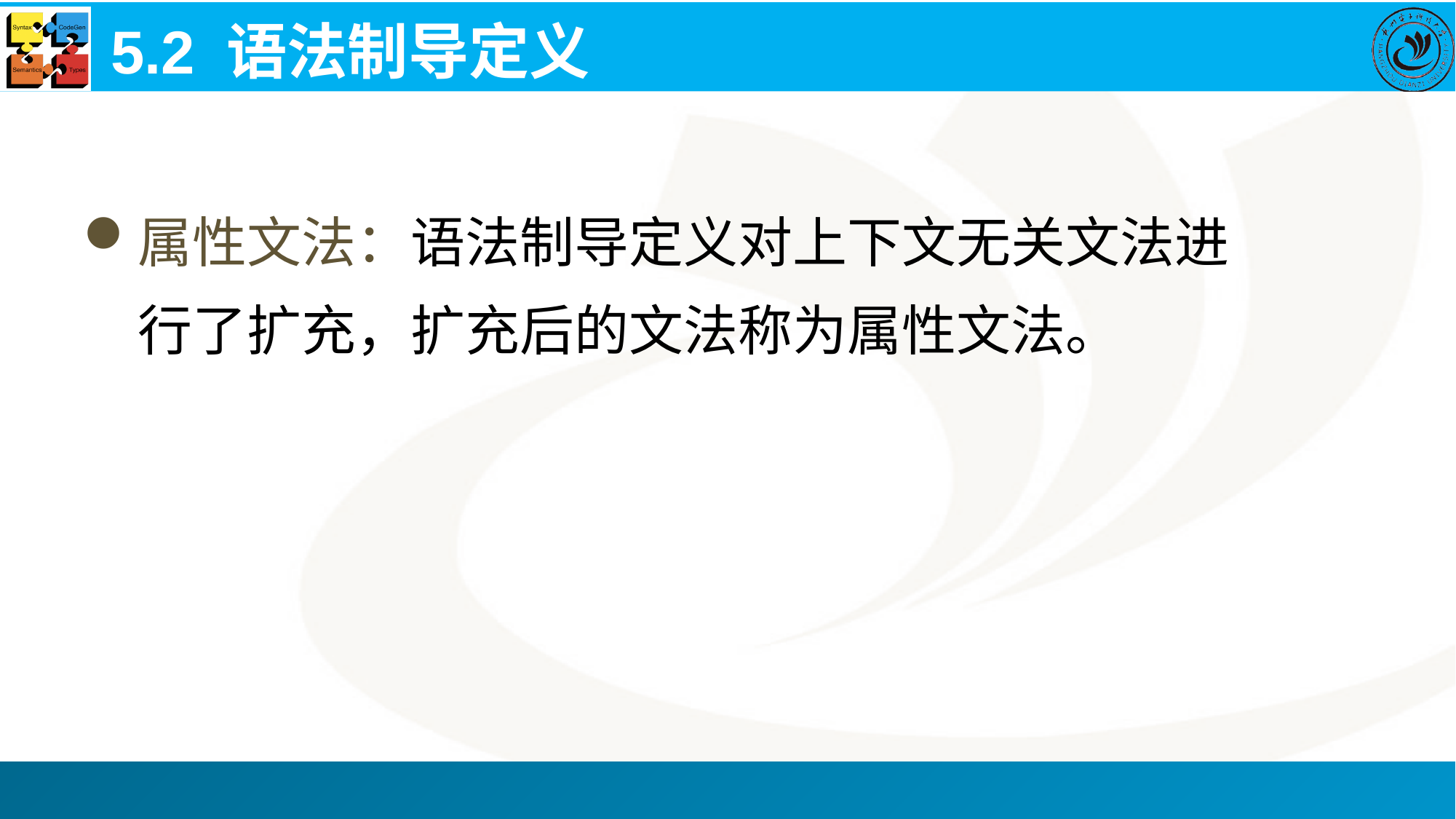

# 5.2 语法制导定义
属性文法：语法制导定义对上下文无关文法进行了扩充，扩充后的文法称为属性文法。
17